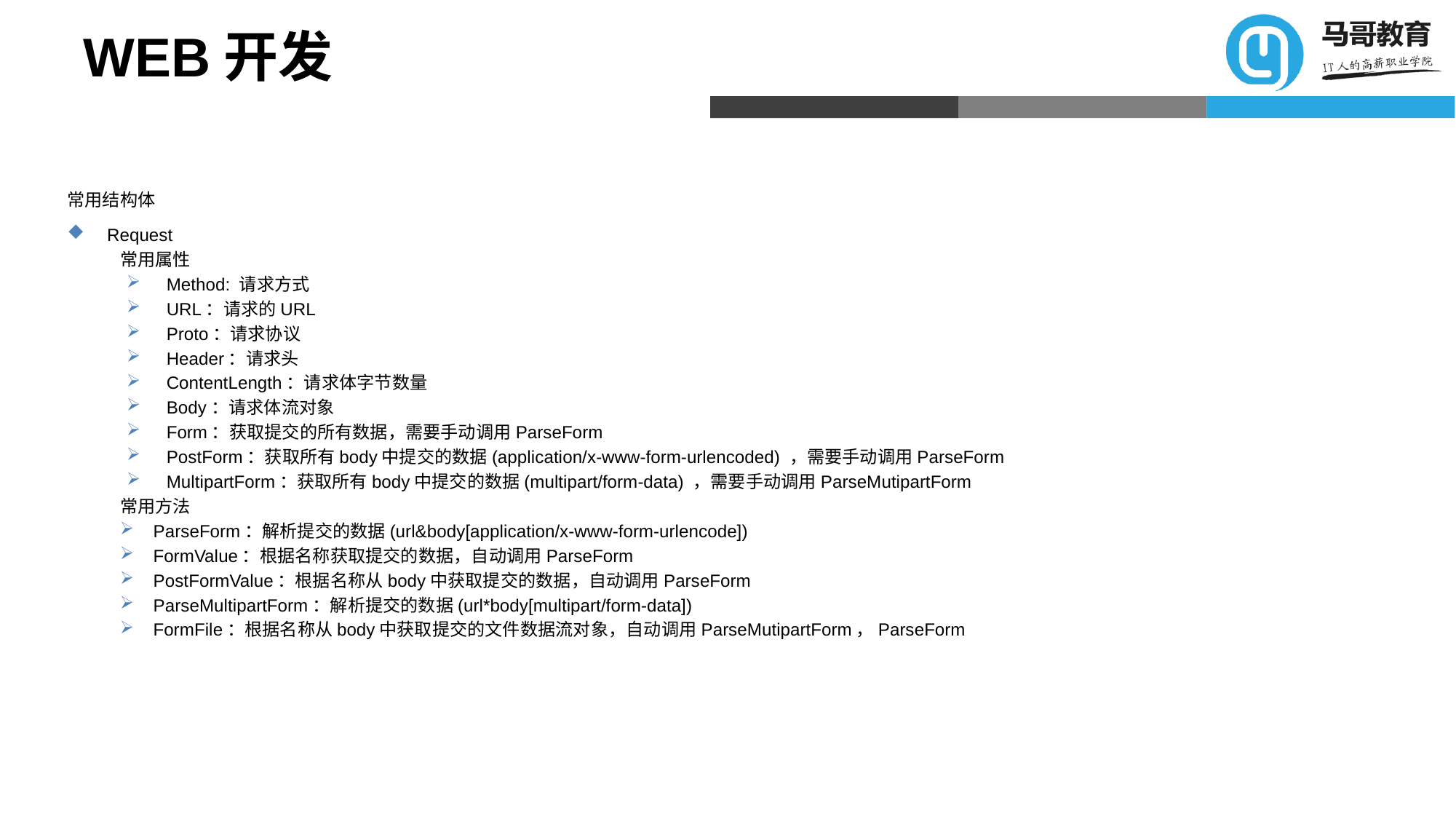

# WEB开发
常用结构体
Request
常用属性
Method: 请求方式
URL：请求的URL
Proto：请求协议
Header：请求头
ContentLength：请求体字节数量
Body：请求体流对象
Form：获取提交的所有数据，需要手动调用ParseForm
PostForm：获取所有body中提交的数据(application/x-www-form-urlencoded) ，需要手动调用ParseForm
MultipartForm：获取所有body中提交的数据(multipart/form-data) ，需要手动调用ParseMutipartForm
常用方法
ParseForm：解析提交的数据(url&body[application/x-www-form-urlencode])
FormValue：根据名称获取提交的数据，自动调用ParseForm
PostFormValue：根据名称从body中获取提交的数据，自动调用ParseForm
ParseMultipartForm：解析提交的数据(url*body[multipart/form-data])
FormFile：根据名称从body中获取提交的文件数据流对象，自动调用ParseMutipartForm，ParseForm